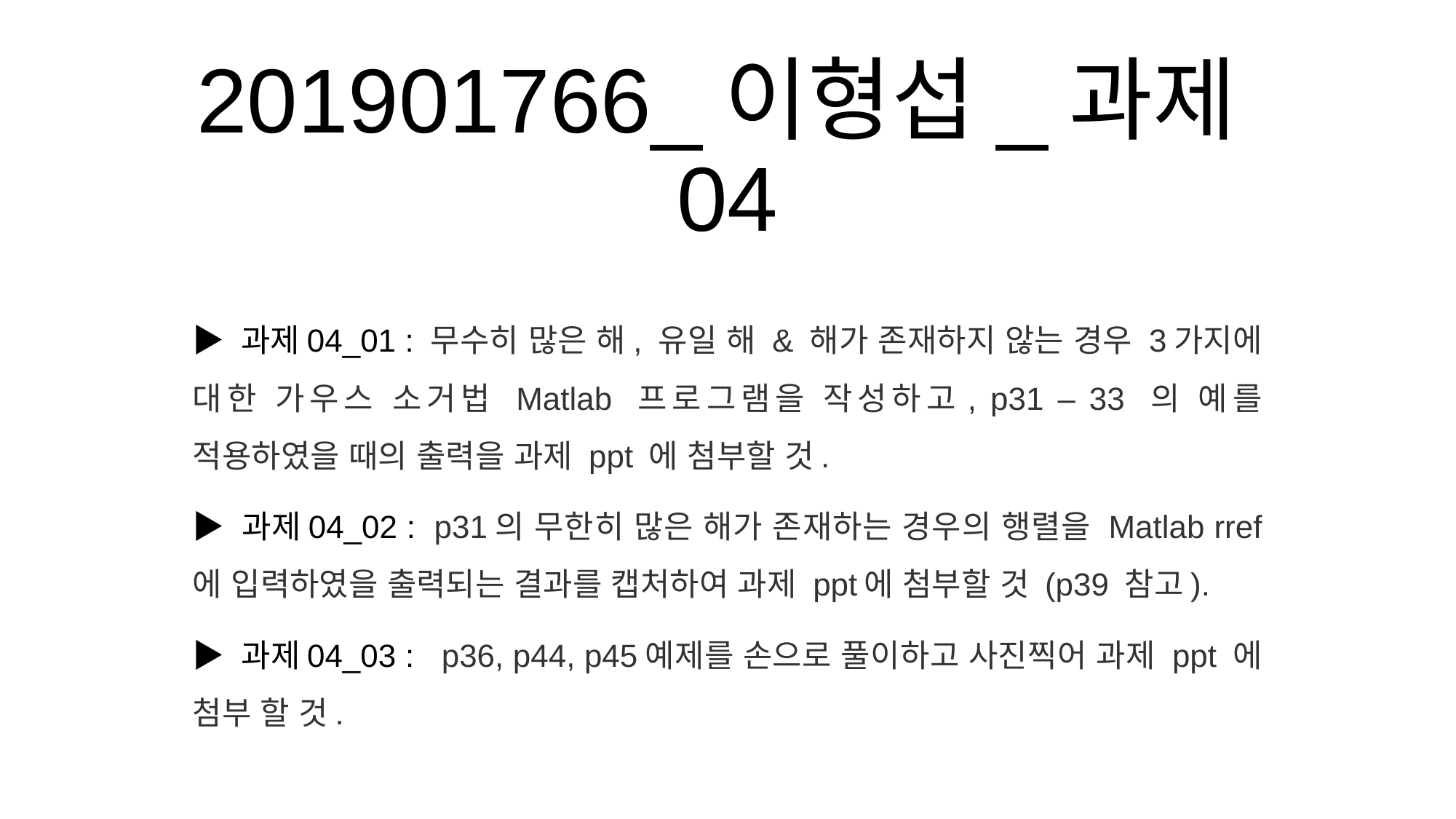

# 201901766_이형섭_과제04
▶ 과제04_01 : 무수히 많은 해, 유일 해 & 해가 존재하지 않는 경우 3가지에 대한 가우스 소거법 Matlab 프로그램을 작성하고, p31 – 33 의 예를 적용하였을 때의 출력을 과제 ppt 에 첨부할 것.
▶ 과제04_02 :  p31의 무한히 많은 해가 존재하는 경우의 행렬을 Matlab rref 에 입력하였을 출력되는 결과를 캡처하여 과제 ppt에 첨부할 것 (p39 참고).
▶ 과제04_03 :   p36, p44, p45예제를 손으로 풀이하고 사진찍어 과제 ppt 에 첨부 할 것.